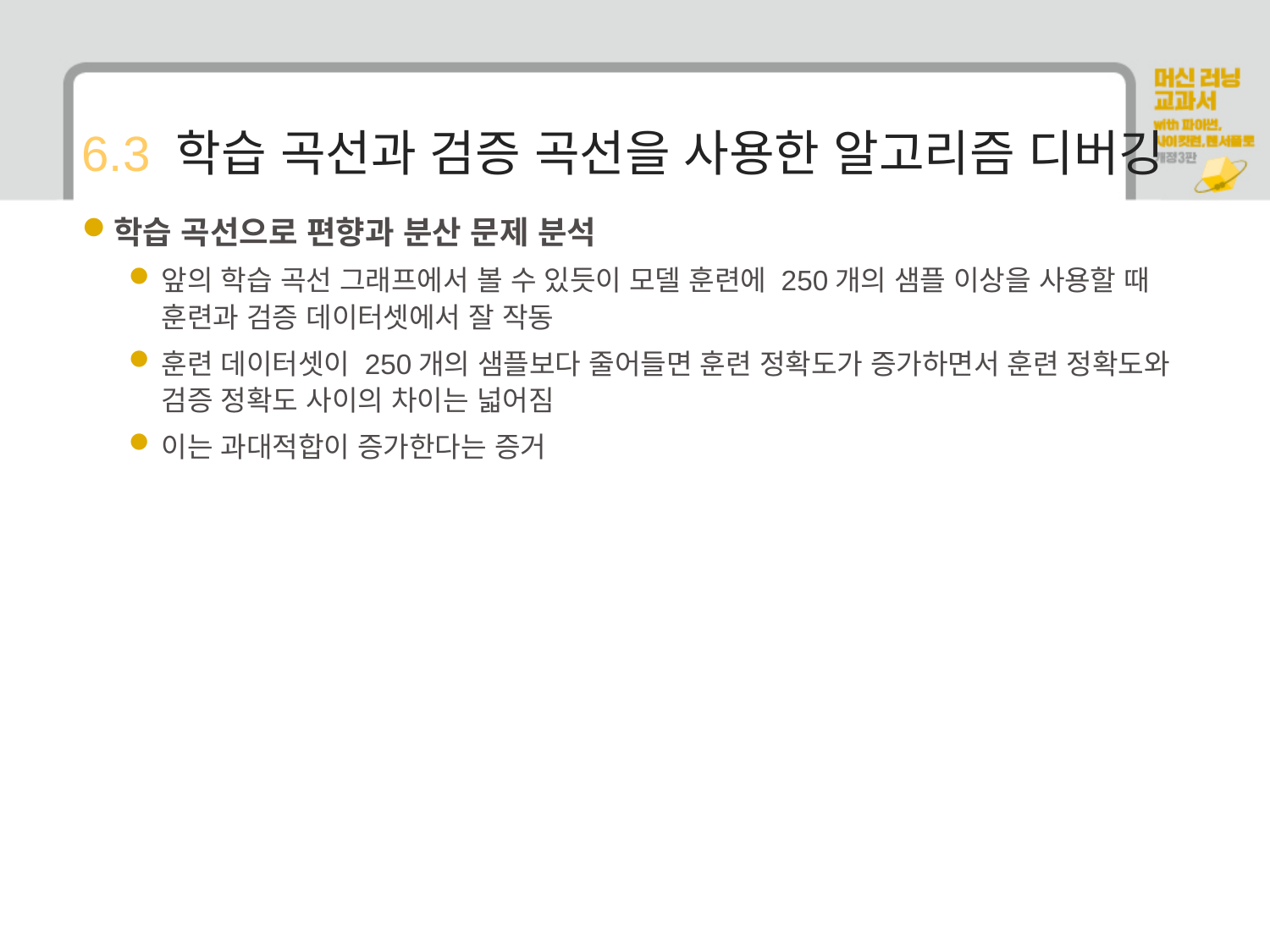

# 6.3 학습 곡선과 검증 곡선을 사용한 알고리즘 디버깅
학습 곡선으로 편향과 분산 문제 분석
앞의 학습 곡선 그래프에서 볼 수 있듯이 모델 훈련에 250개의 샘플 이상을 사용할 때 훈련과 검증 데이터셋에서 잘 작동
훈련 데이터셋이 250개의 샘플보다 줄어들면 훈련 정확도가 증가하면서 훈련 정확도와 검증 정확도 사이의 차이는 넓어짐
이는 과대적합이 증가한다는 증거